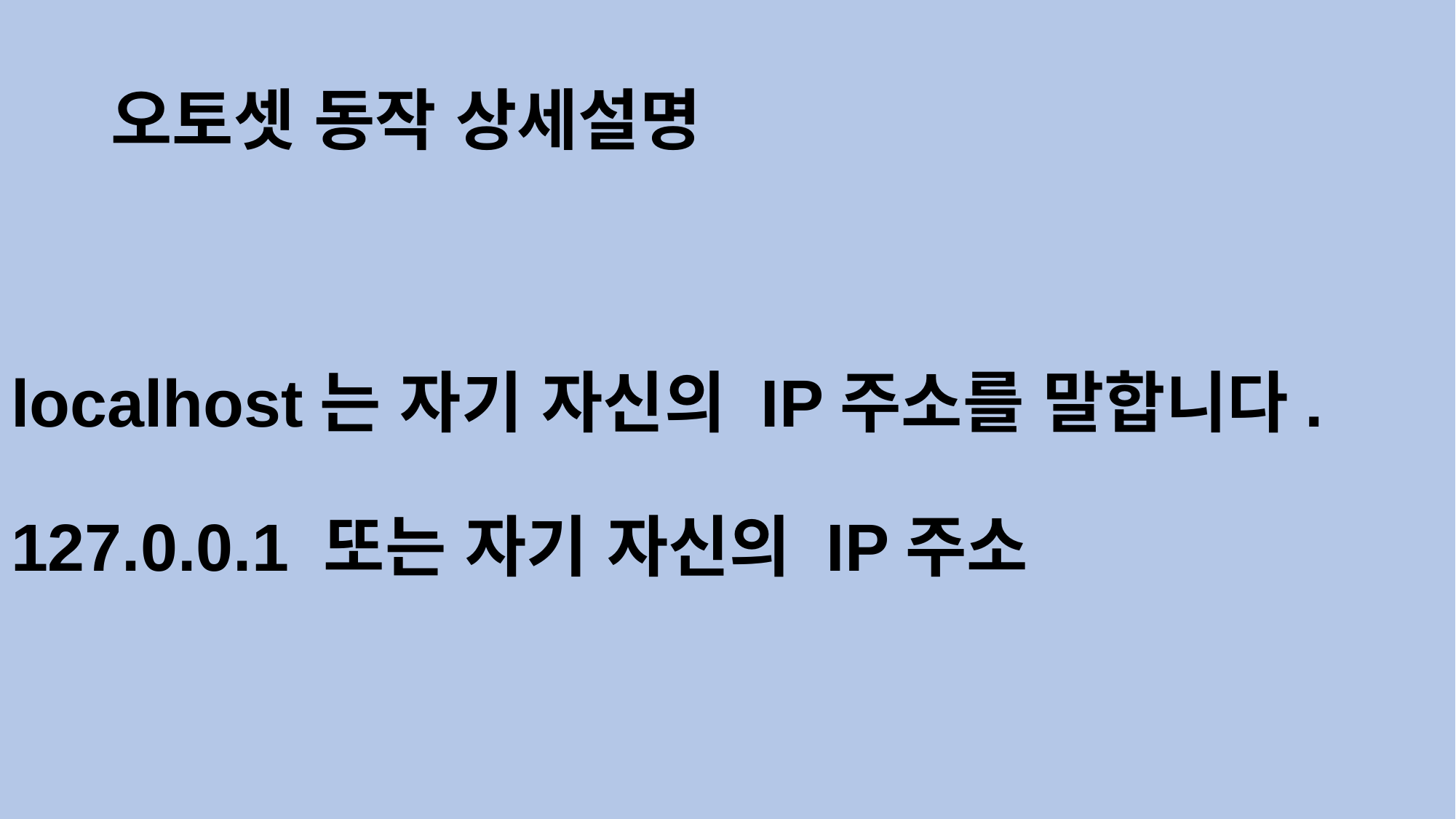

# 오토셋 동작 상세설명
localhost는 자기 자신의 IP주소를 말합니다.

127.0.0.1 또는 자기 자신의 IP주소